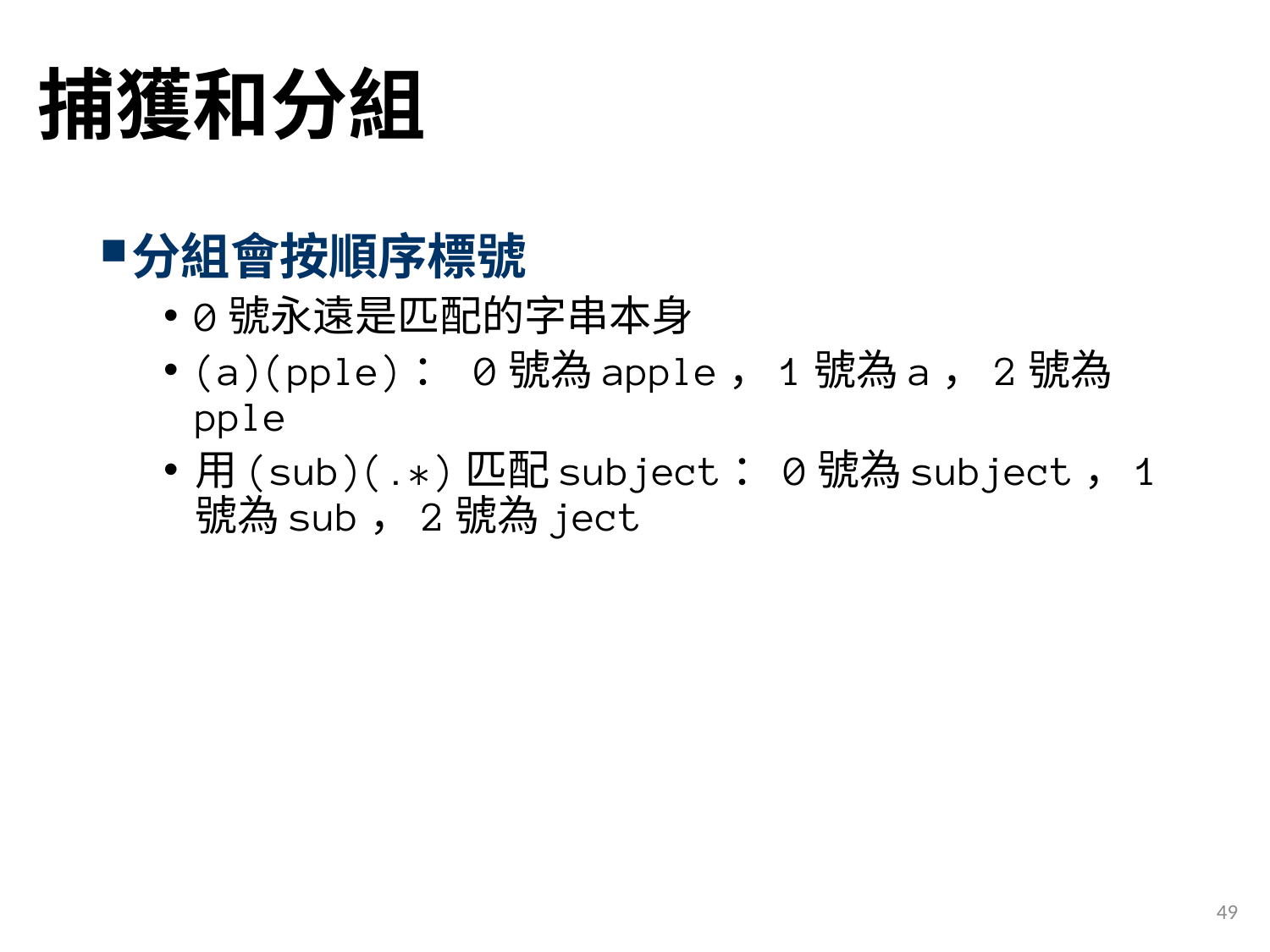

# 捕獲和分組
分組會按順序標號
0號永遠是匹配的字串本身
(a)(pple)： 0號為apple，1號為a，2號為pple
用(sub)(.*)匹配subject：0號為subject，1號為sub，2號為ject

49